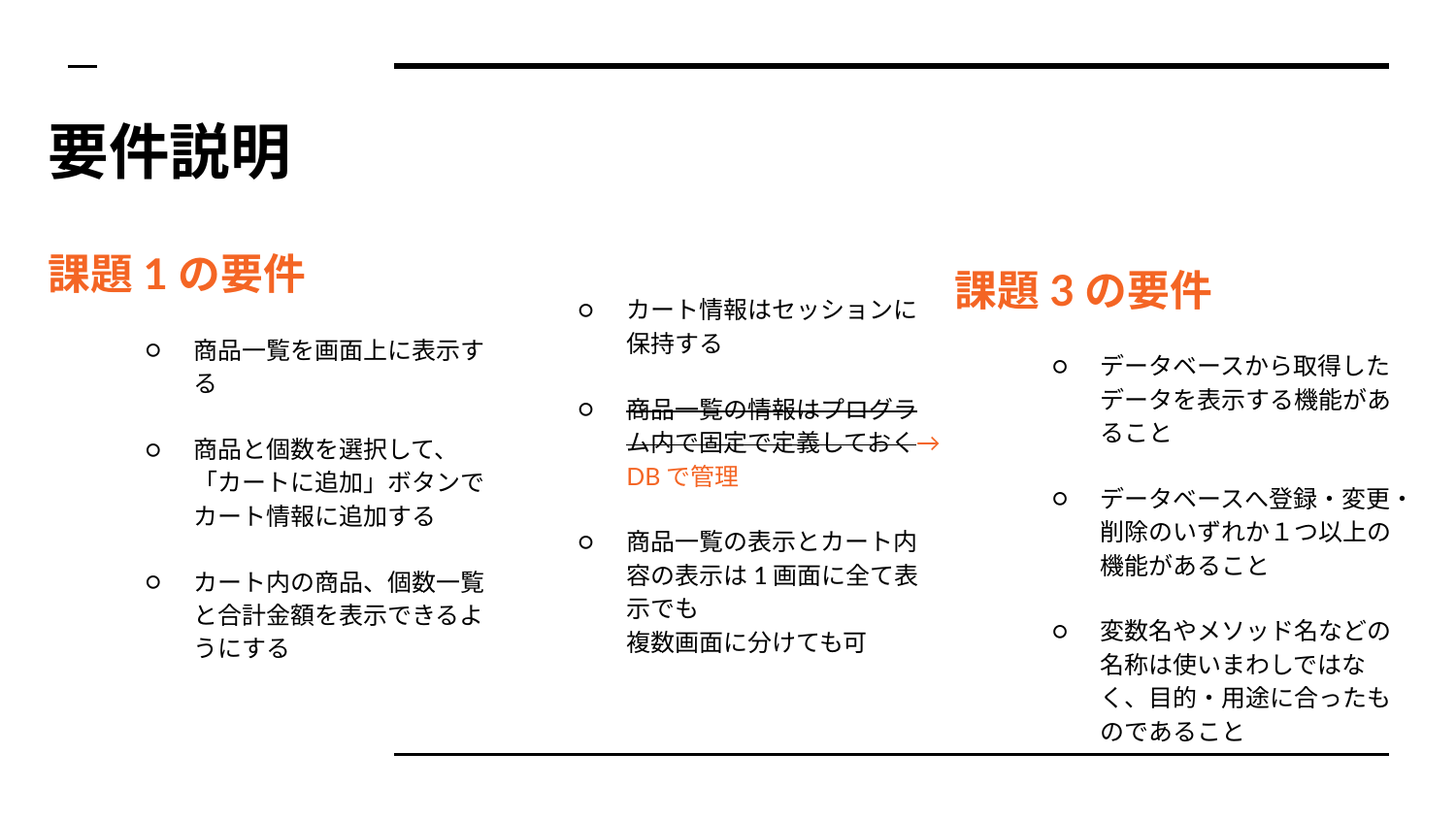

# 要件説明
課題1の要件
商品一覧を画面上に表示する
商品と個数を選択して、「カートに追加」ボタンでカート情報に追加する
カート内の商品、個数一覧と合計金額を表示できるようにする
課題3の要件
データベースから取得したデータを表示する機能があること
データベースへ登録・変更・削除のいずれか１つ以上の機能があること
変数名やメソッド名などの名称は使いまわしではなく、目的・用途に合ったものであること
カート情報はセッションに保持する
商品一覧の情報はプログラム内で固定で定義しておく→DBで管理
商品一覧の表示とカート内容の表示は1画面に全て表示でも
複数画面に分けても可